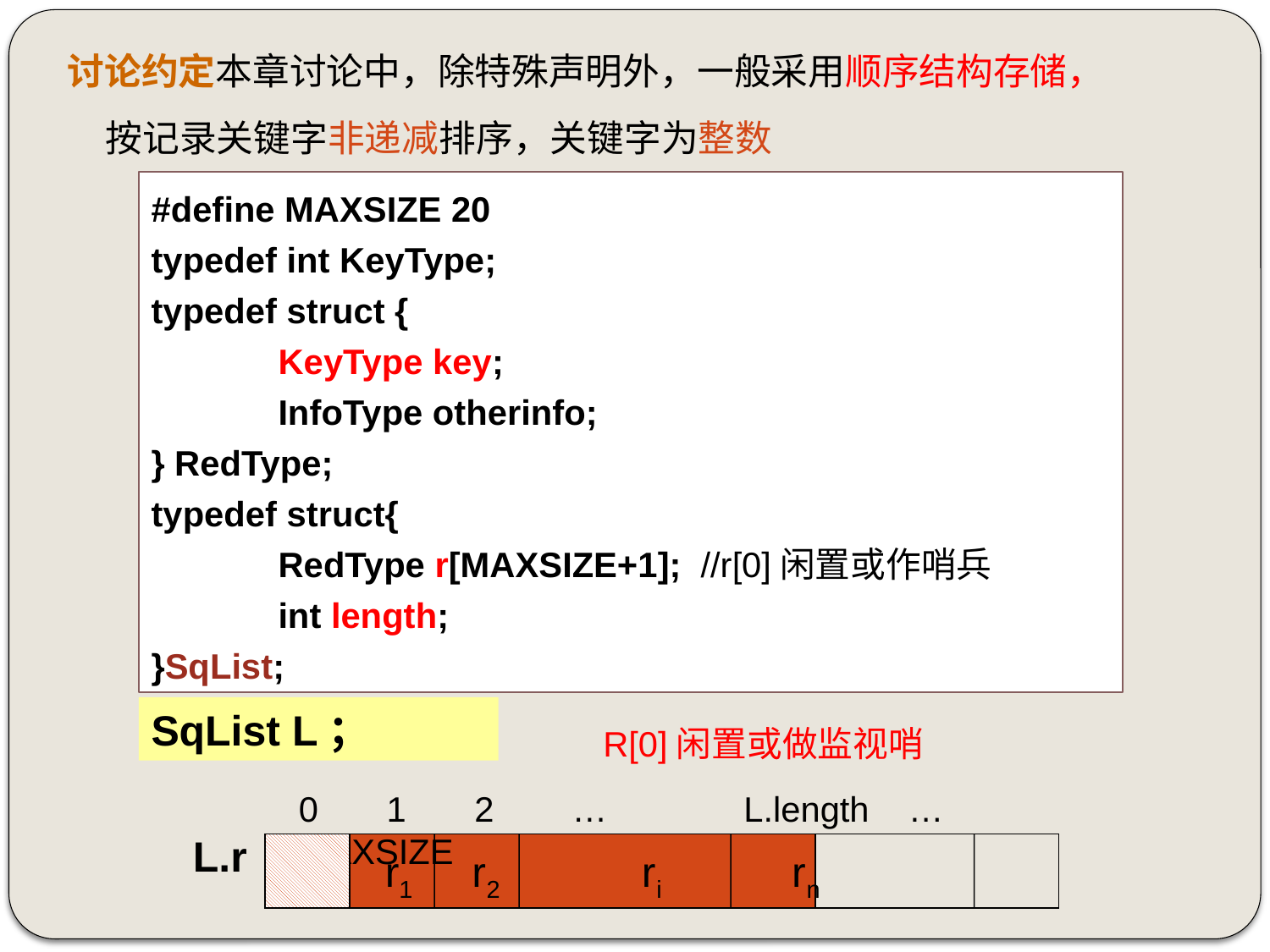

讨论约定本章讨论中，除特殊声明外，一般采用顺序结构存储，按记录关键字非递减排序，关键字为整数
#define MAXSIZE 20
typedef int KeyType;
typedef struct {
	KeyType key;
	InfoType otherinfo;
} RedType;
typedef struct{
	RedType r[MAXSIZE+1];  //r[0]闲置或作哨兵
	int length;
}SqList;
R[0]闲置或做监视哨
SqList L；
0       1       2        …              L.length    …      MAXSIZE
L.r

r1     r2            ri           rn